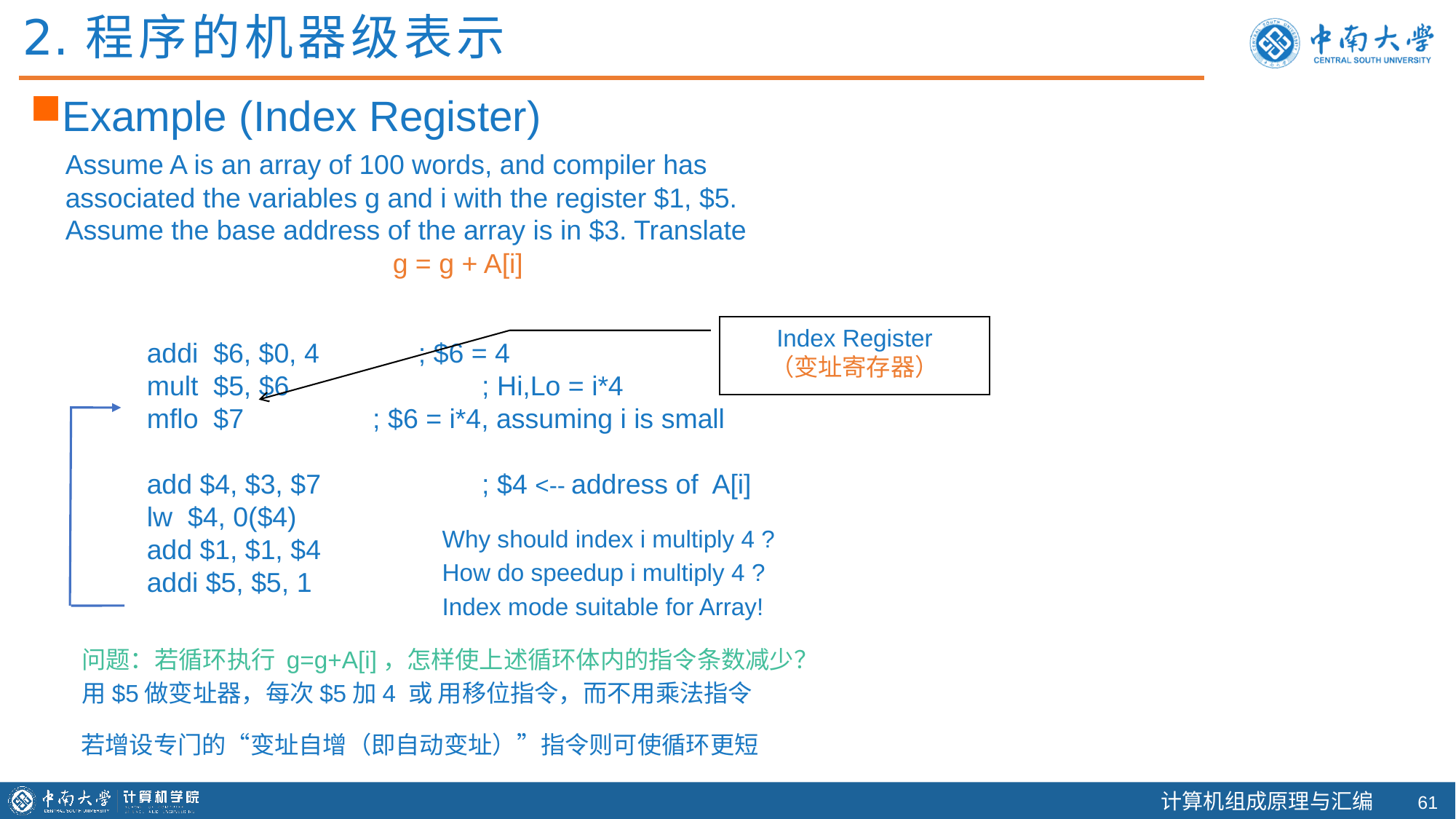

2.程序的机器级表示
Example (Index Register)
Assume A is an array of 100 words, and compiler has
associated the variables g and i with the register $1, $5.
Assume the base address of the array is in $3. Translate
     			g = g + A[i]
Index Register
（变址寄存器）
addi  $6, $0, 4             ; $6 = 4
mult  $5, $6		 ; Hi,Lo = i*4
mflo  $7		 ; $6 = i*4, assuming i is small

add $4, $3, $7		 ; $4 <-- address of  A[i]
lw  $4, 0($4)
add $1, $1, $4
addi $5, $5, 1

Why should index i multiply 4 ?
How do speedup i multiply 4 ?
Index mode suitable for Array!

问题：若循环执行 g=g+A[i]，怎样使上述循环体内的指令条数减少？
用$5做变址器，每次$5加4 或 用移位指令，而不用乘法指令

若增设专门的“变址自增（即自动变址）”指令则可使循环更短
61